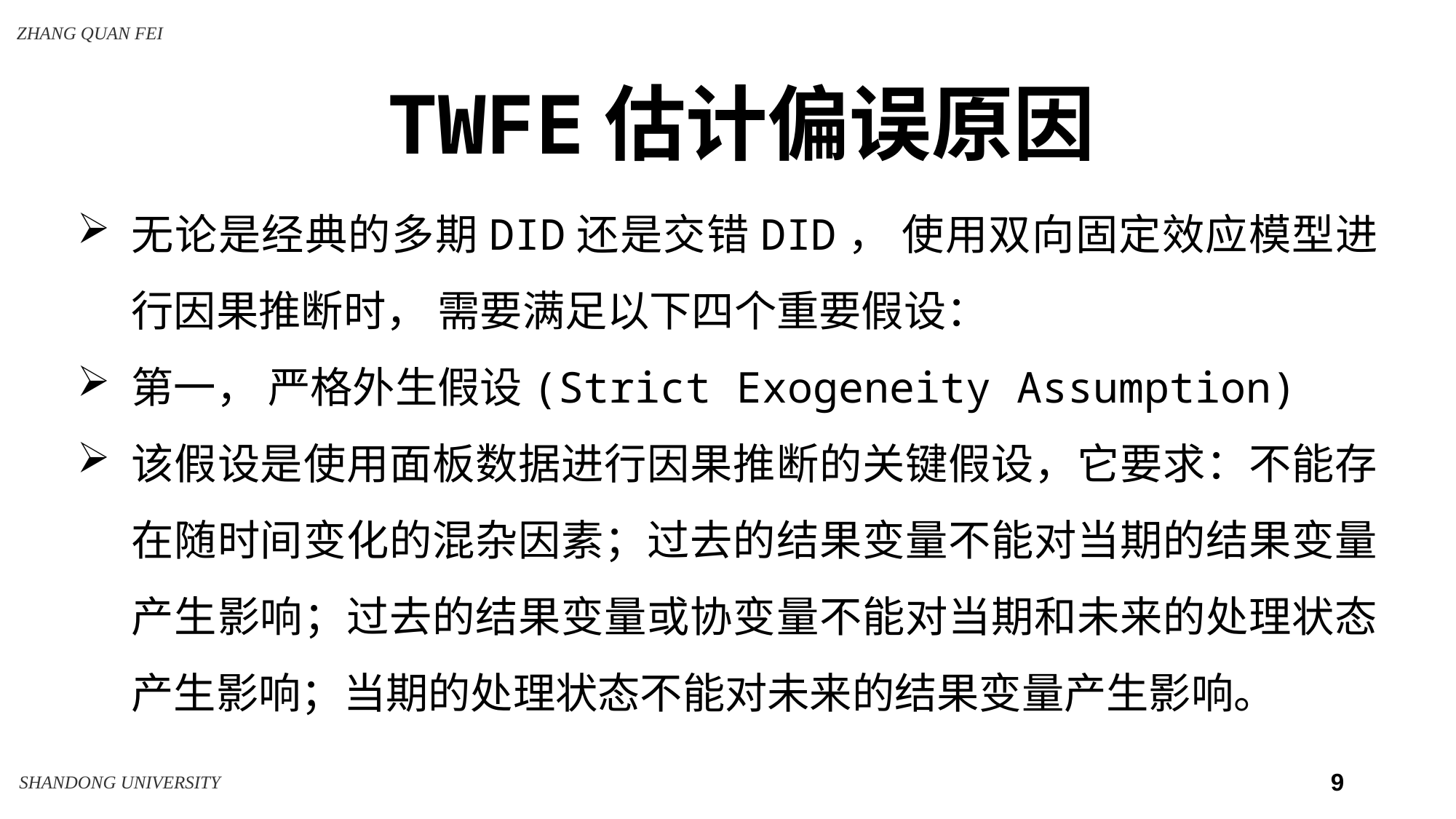

TWFE估计偏误原因
无论是经典的多期DID还是交错DID， 使用双向固定效应模型进行因果推断时， 需要满足以下四个重要假设：
第一， 严格外生假设(Strict Exogeneity Assumption)
该假设是使用面板数据进行因果推断的关键假设，它要求：不能存在随时间变化的混杂因素；过去的结果变量不能对当期的结果变量产生影响；过去的结果变量或协变量不能对当期和未来的处理状态产生影响；当期的处理状态不能对未来的结果变量产生影响。
9